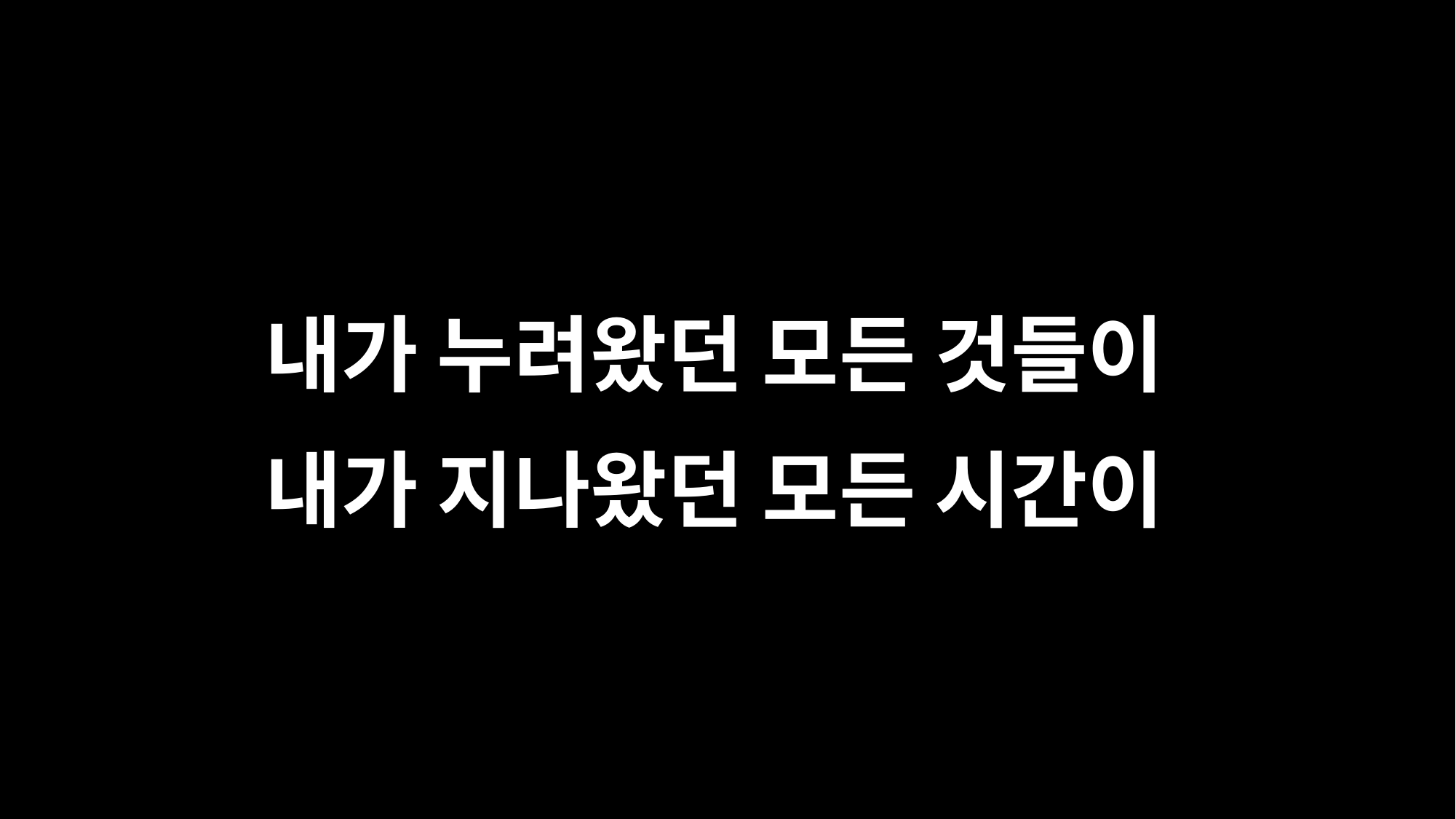

내가 누려왔던 모든 것들이
내가 지나왔던 모든 시간이